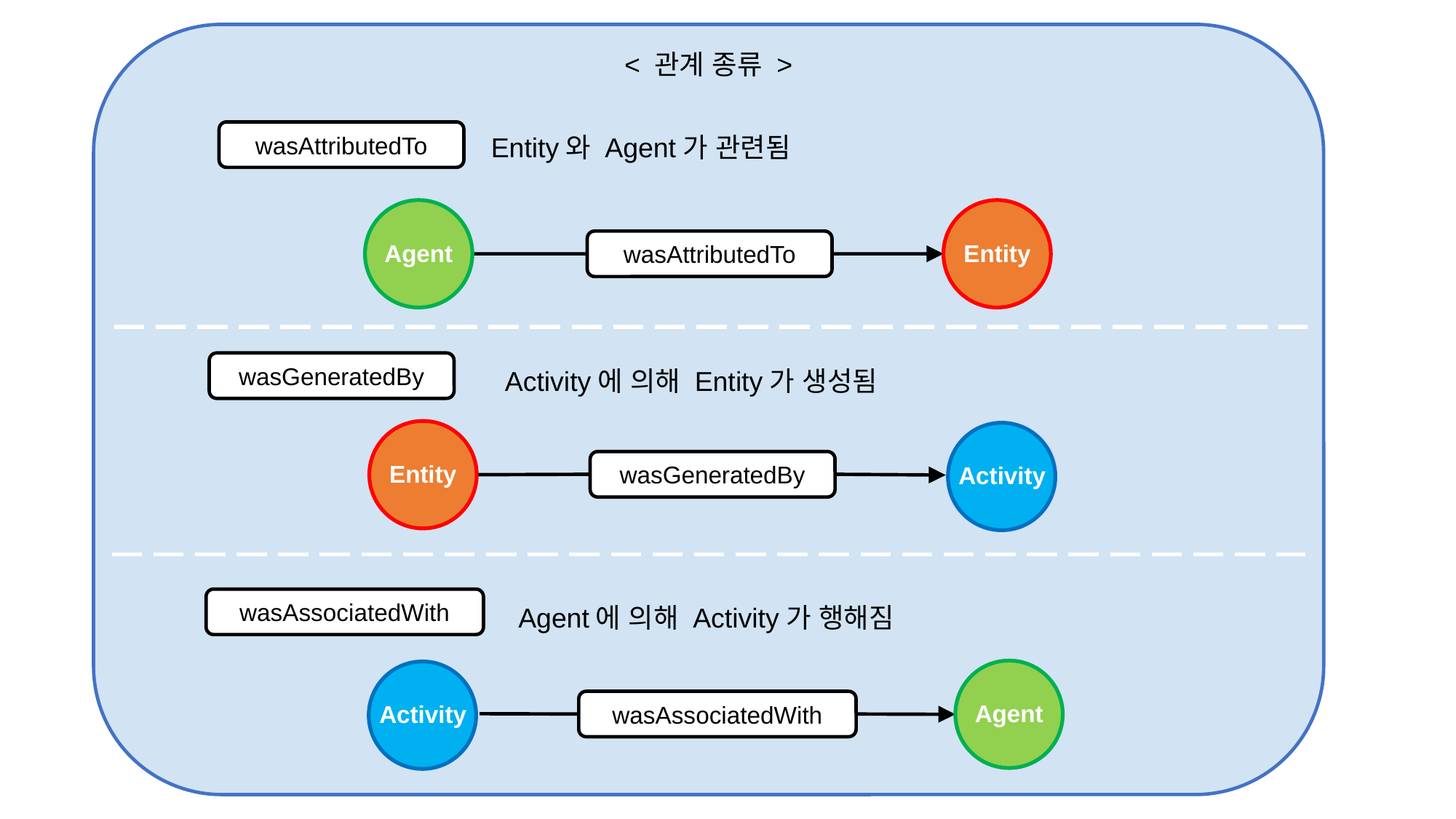

< 관계 종류 >
Entity와 Agent가 관련됨
wasAttributedTo

Agent

Entity
wasAttributedTo
Activity에 의해 Entity가 생성됨
wasGeneratedBy

Entity

Activity
wasGeneratedBy
Agent에 의해 Activity가 행해짐
wasAssociatedWith

Agent

Activity
wasAssociatedWith